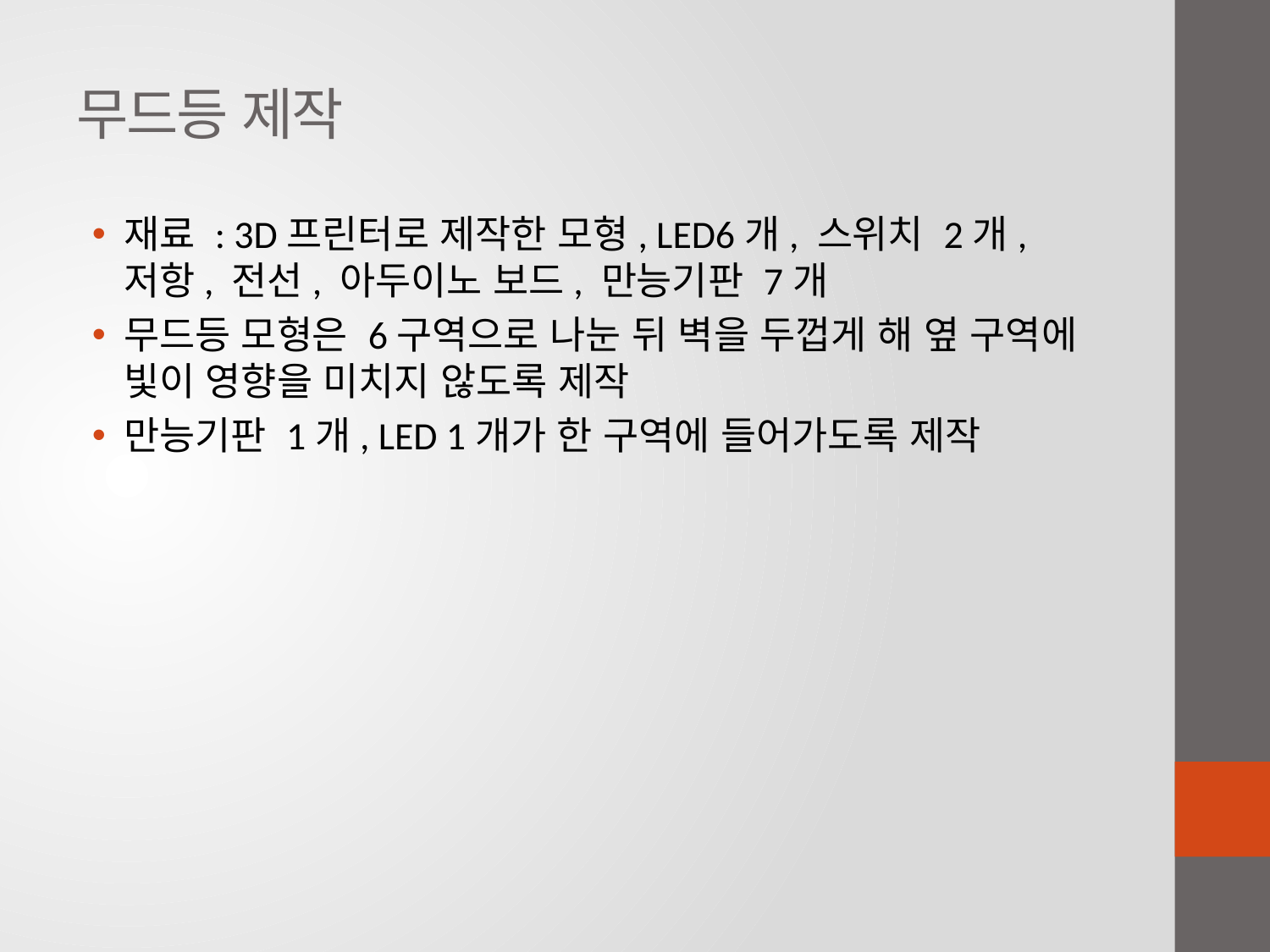

# 무드등 제작
재료 : 3D프린터로 제작한 모형, LED6개, 스위치 2개, 저항, 전선, 아두이노 보드, 만능기판 7개
무드등 모형은 6구역으로 나눈 뒤 벽을 두껍게 해 옆 구역에 빛이 영향을 미치지 않도록 제작
만능기판 1개, LED 1개가 한 구역에 들어가도록 제작